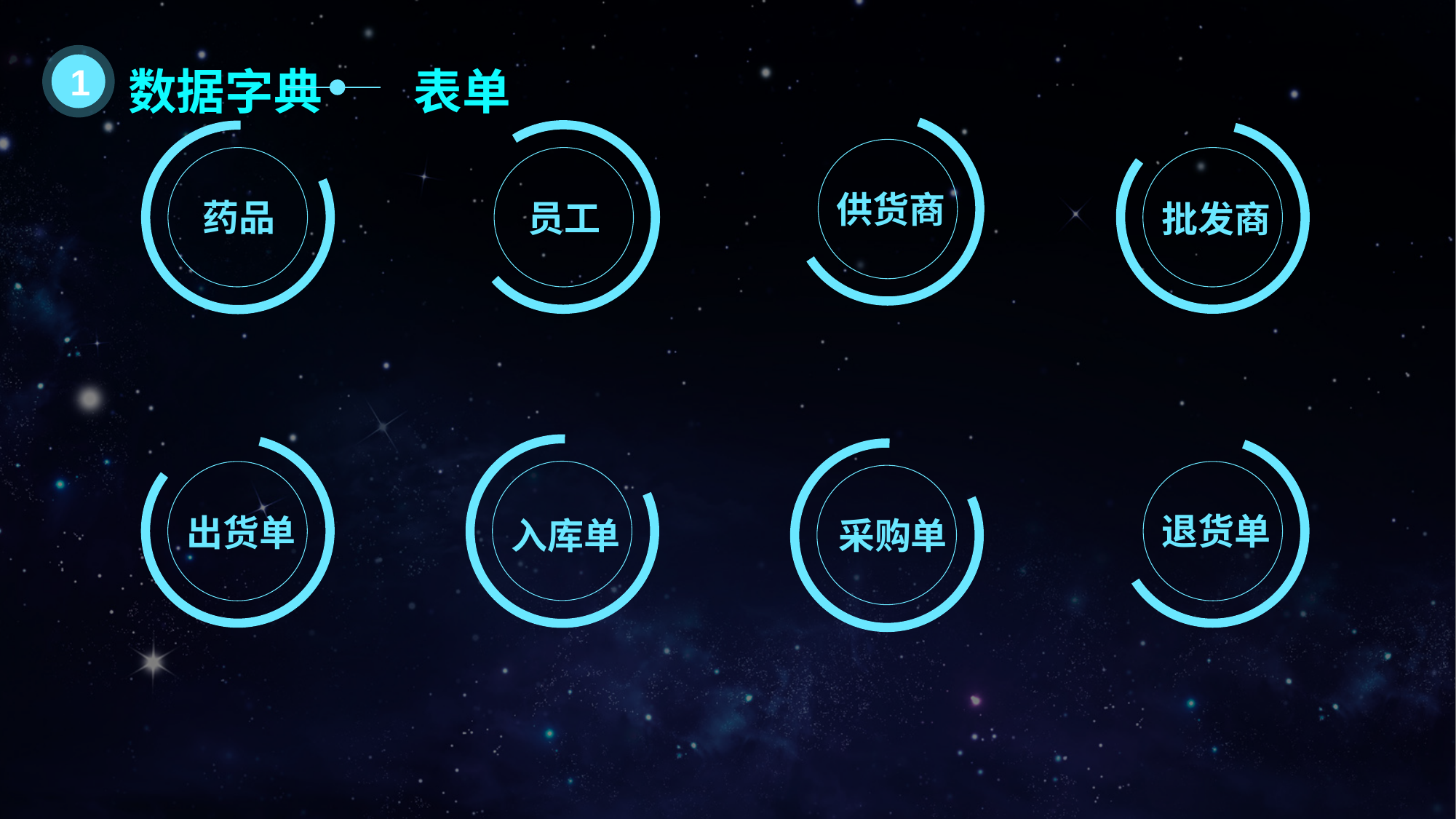

1
数据字典              表单

供货商

员工

批发商

药品

出货单

退货单

入库单

采购单